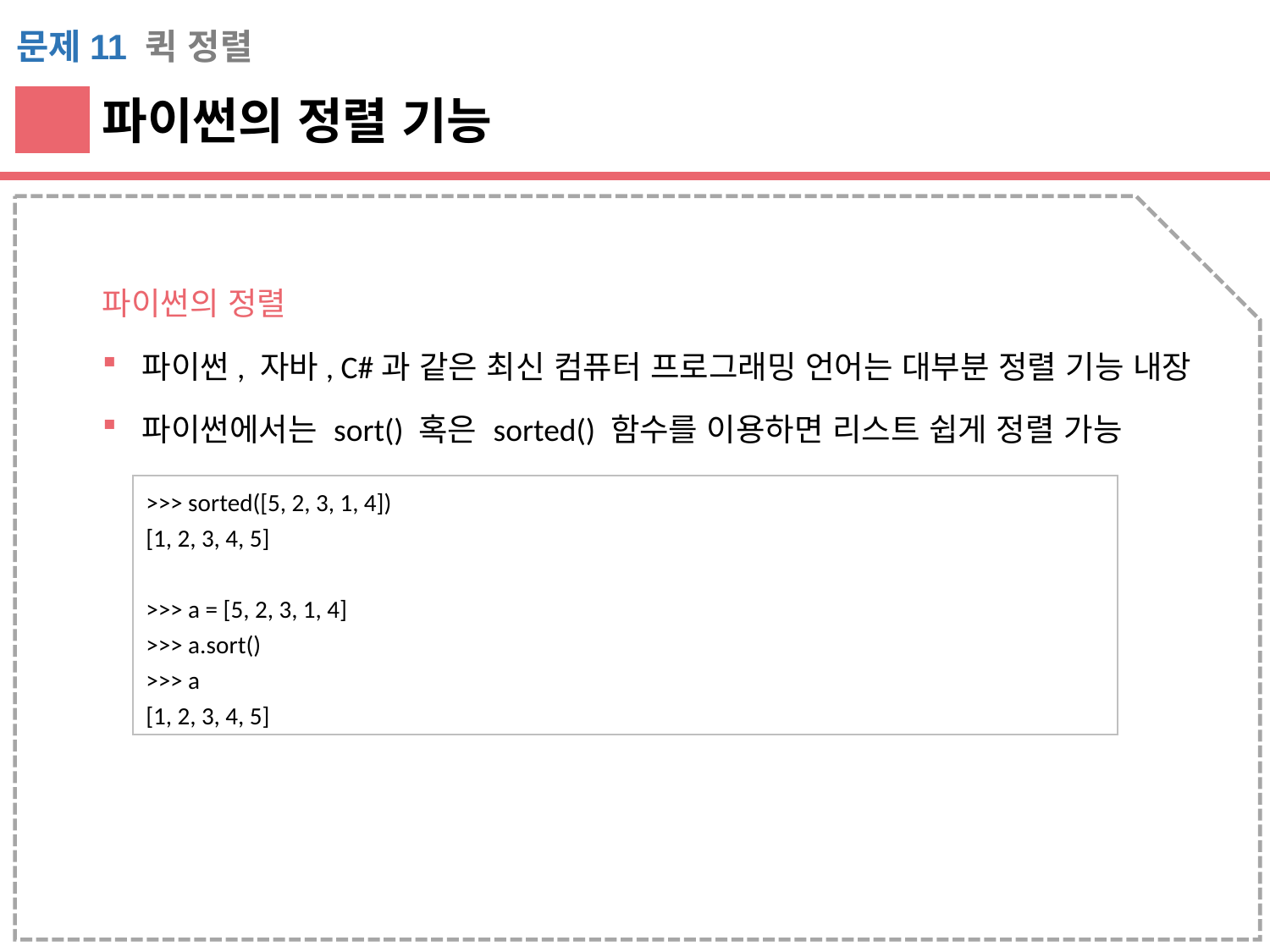

문제11 퀵 정렬
파이썬의 정렬 기능

파이썬의 정렬
파이썬, 자바, C#과 같은 최신 컴퓨터 프로그래밍 언어는 대부분 정렬 기능 내장
파이썬에서는 sort() 혹은 sorted() 함수를 이용하면 리스트 쉽게 정렬 가능
>>> sorted([5, 2, 3, 1, 4])
[1, 2, 3, 4, 5]

>>> a = [5, 2, 3, 1, 4]
>>> a.sort()
>>> a
[1, 2, 3, 4, 5]